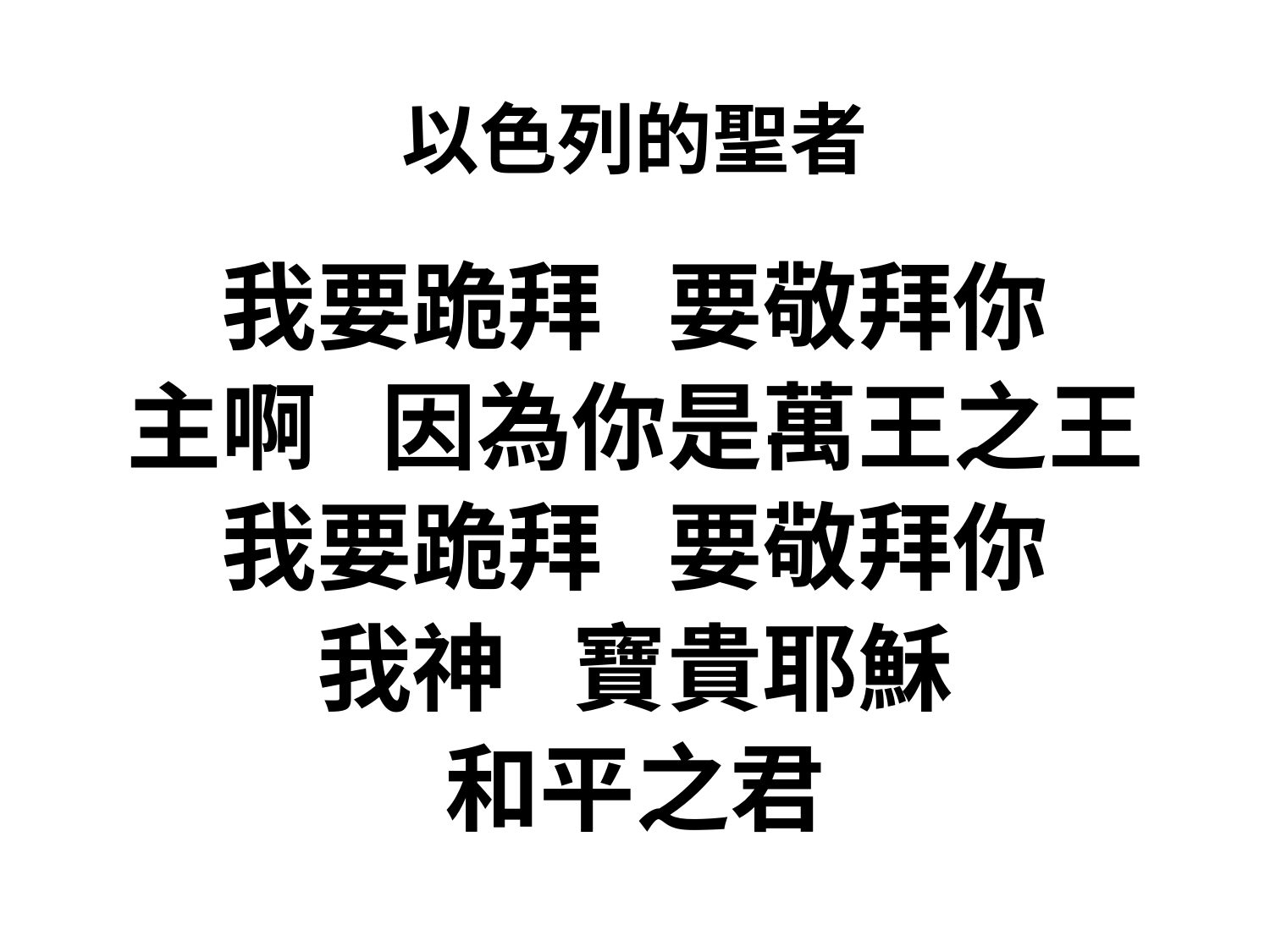

# 以色列的聖者
我要跪拜   要敬拜你
主啊   因為你是萬王之王
我要跪拜   要敬拜你
我神   寶貴耶穌
和平之君